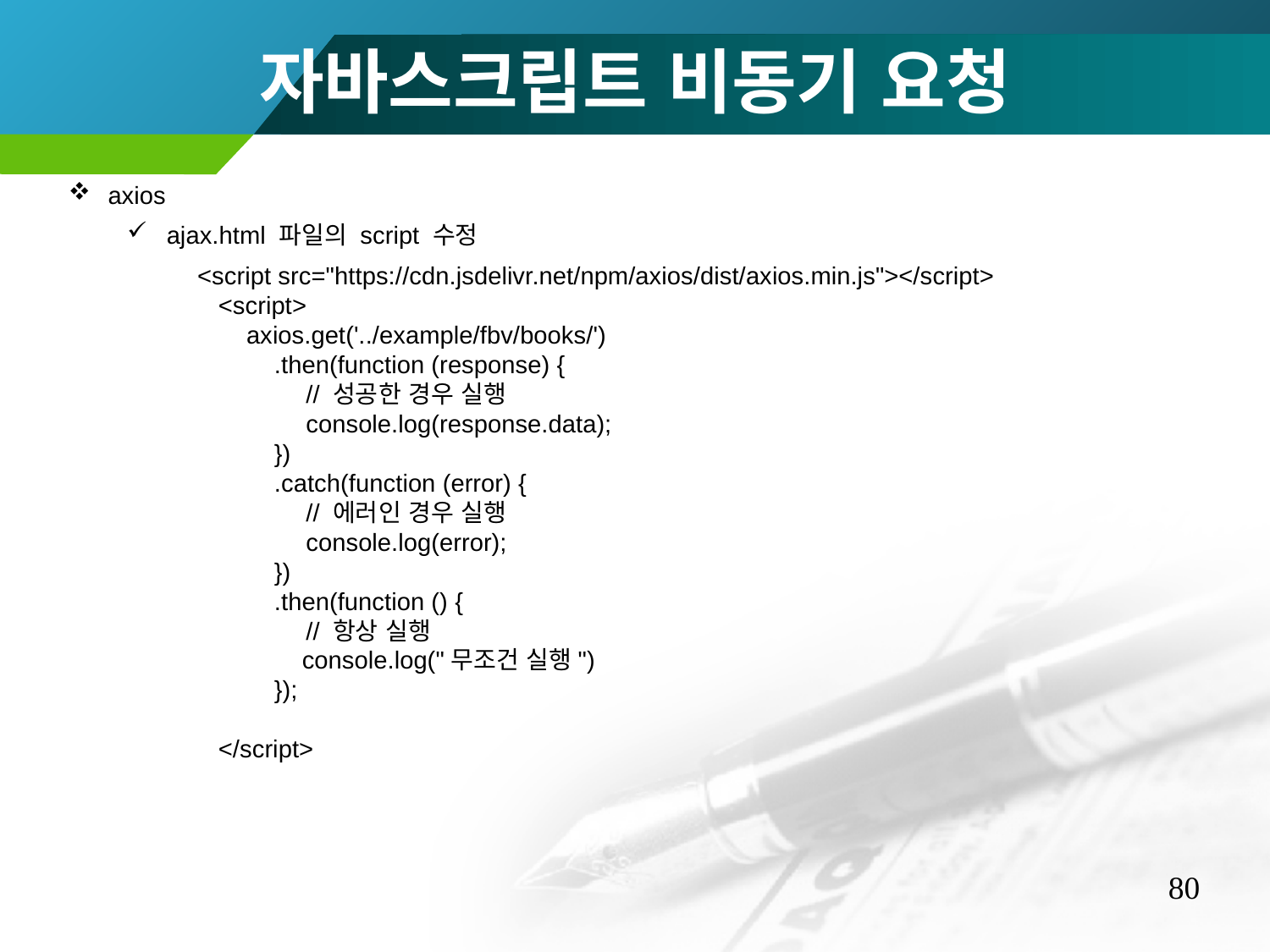

자바스크립트 비동기 요청
axios
ajax.html 파일의 script 수정
 <script src="https://cdn.jsdelivr.net/npm/axios/dist/axios.min.js"></script>
    <script>
        axios.get('../example/fbv/books/')
            .then(function (response) {
	            // 성공한 경우 실행
	            console.log(response.data);
            })
            .catch(function (error) {
	            // 에러인 경우 실행
	            console.log(error);
            })
            .then(function () {
	            // 항상 실행
                console.log("무조건 실행")
            });

    </script>
80